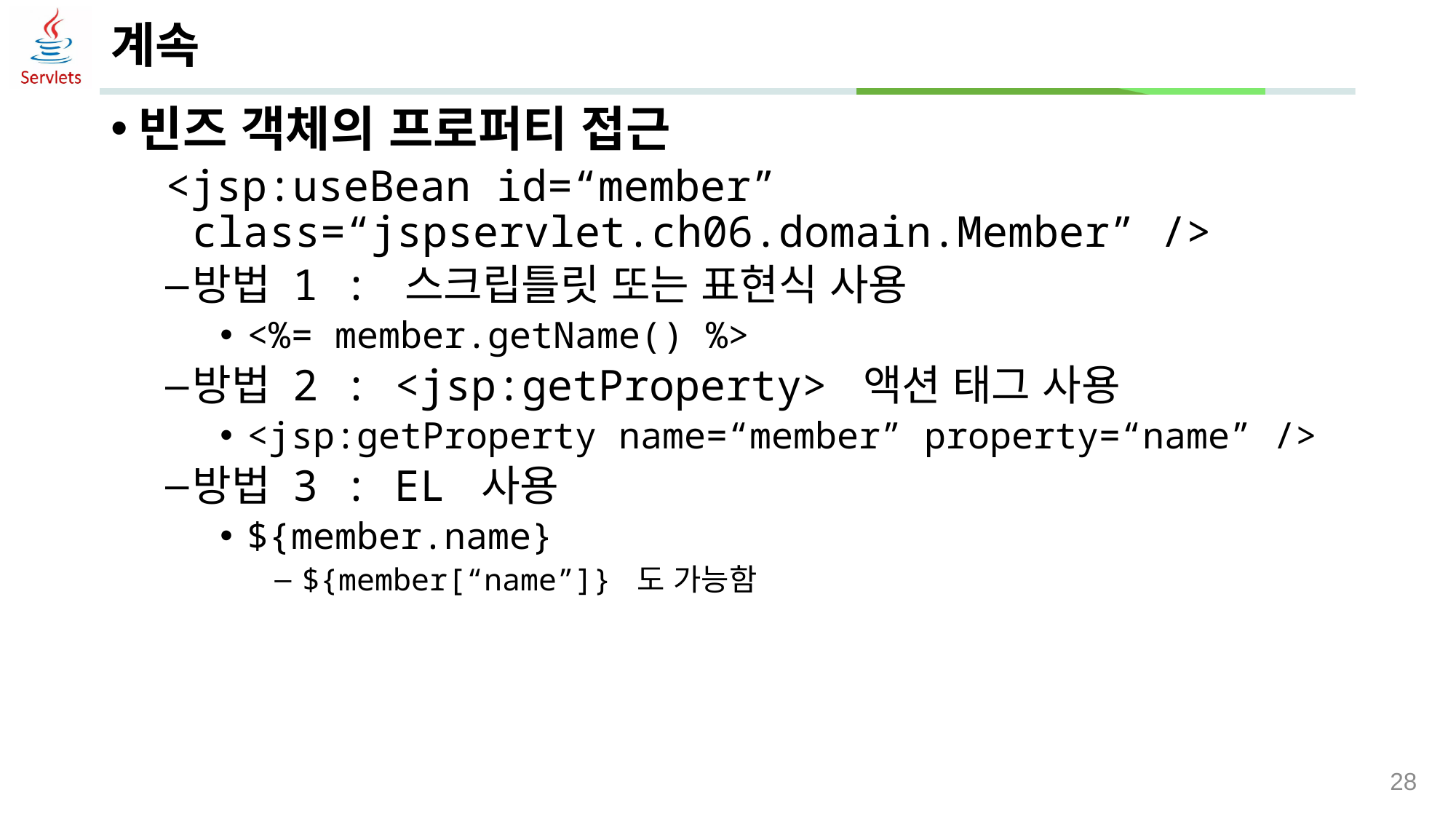

# 계속
빈즈 객체의 프로퍼티 접근
<jsp:useBean id=“member” class=“jspservlet.ch06.domain.Member” />
방법 1 : 스크립틀릿 또는 표현식 사용
<%= member.getName() %>
방법 2 : <jsp:getProperty> 액션 태그 사용
<jsp:getProperty name=“member” property=“name” />
방법 3 : EL 사용
${member.name}
${member[“name”]} 도 가능함

28